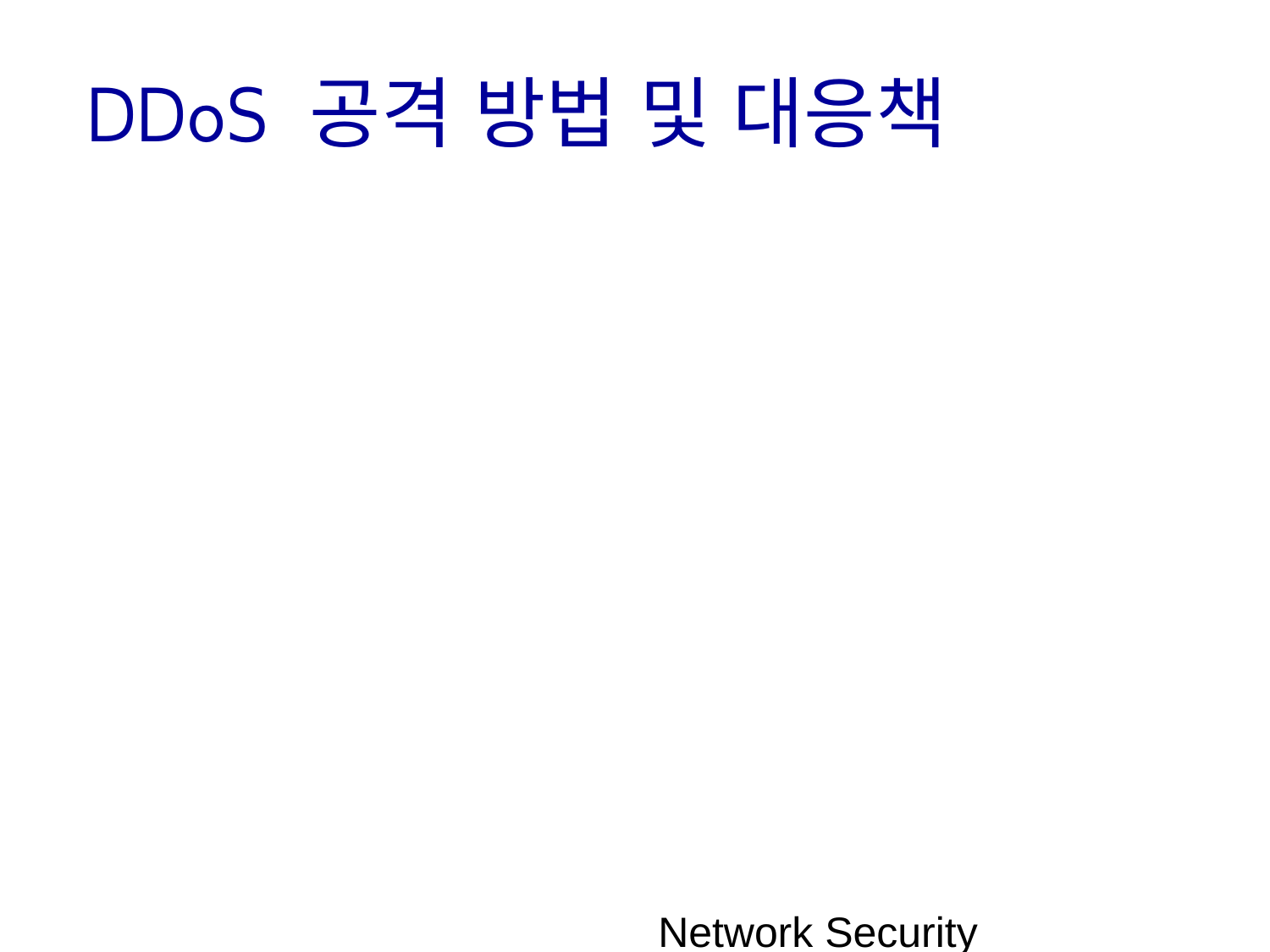

# DDoS 공격 방법 및 대응책

Network Security